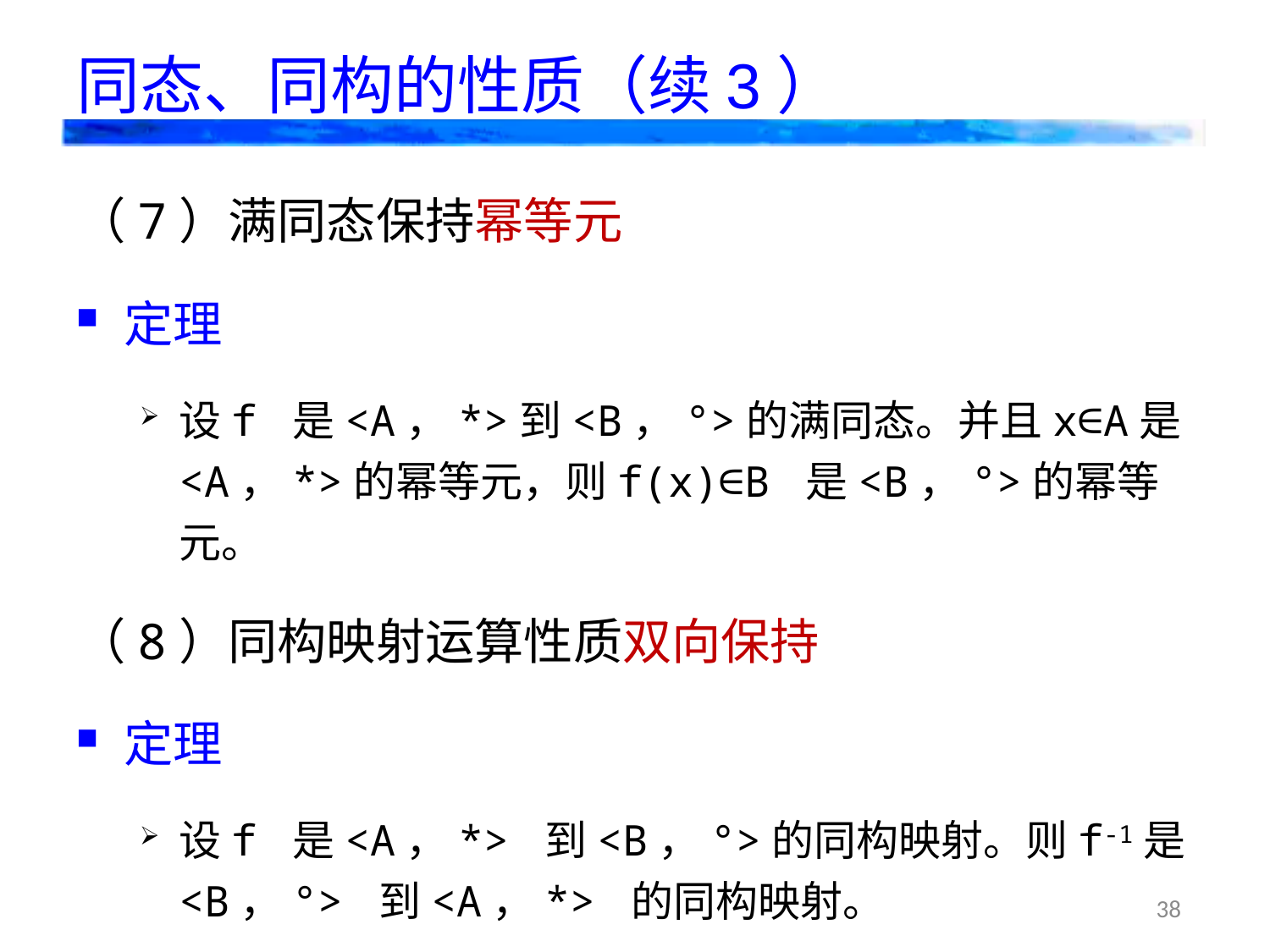

# 同态、同构的性质（续3）
（7）满同态保持幂等元
定理
设f 是<A，*>到<B，°>的满同态。并且x∈A是<A，*>的幂等元，则f(x)∈B 是<B，°>的幂等元。
（8）同构映射运算性质双向保持
定理
设f 是<A，*> 到<B，°>的同构映射。则f-1是<B，°> 到<A，*> 的同构映射。
38